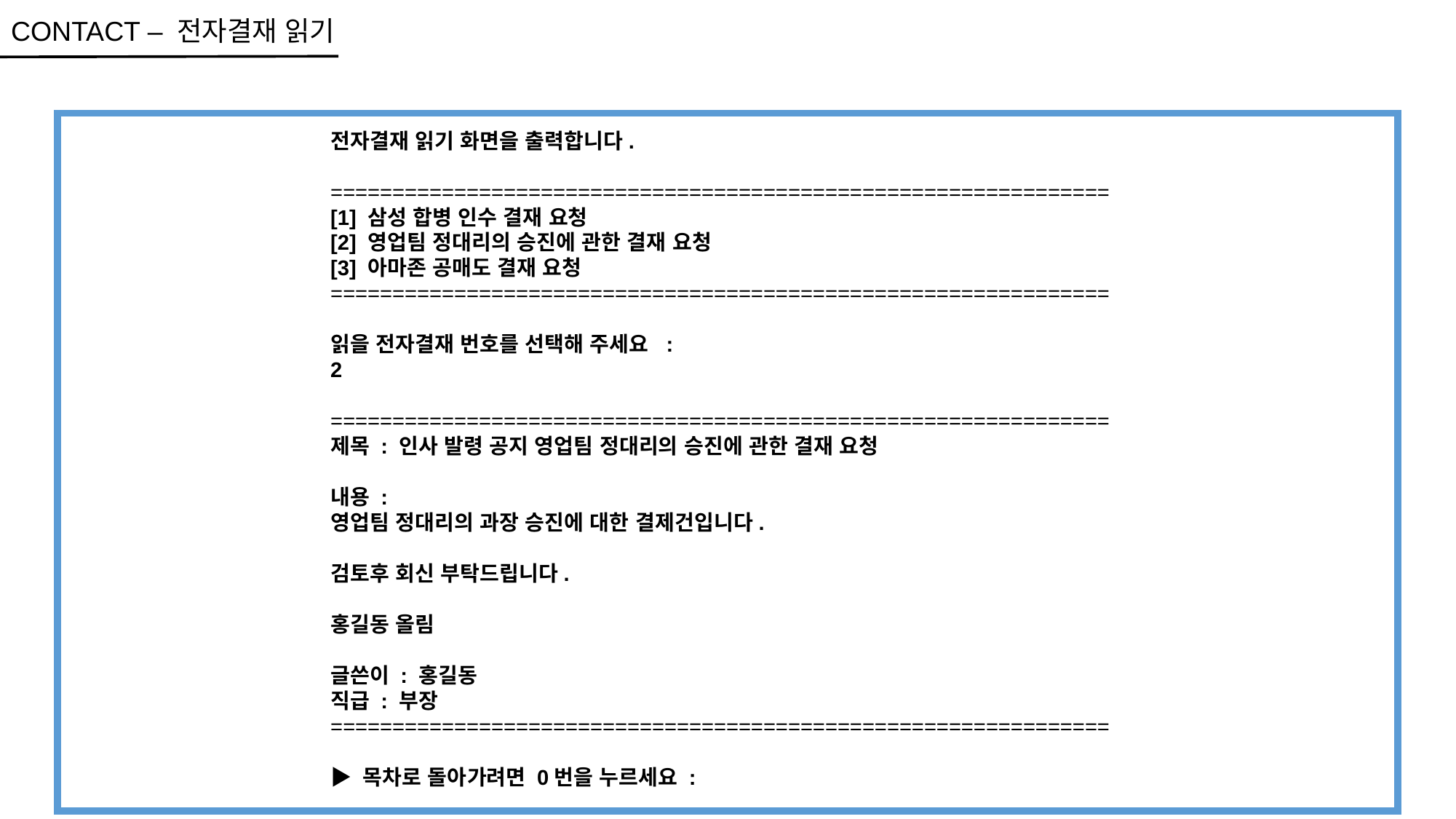

CONTACT – 전자결재 읽기

전자결재 읽기 화면을 출력합니다.

===============================================================
[1] 삼성 합병 인수 결재 요청
[2] 영업팀 정대리의 승진에 관한 결재 요청
[3] 아마존 공매도 결재 요청
===============================================================

읽을 전자결재 번호를 선택해 주세요  :
2

===============================================================
제목 : 인사 발령 공지 영업팀 정대리의 승진에 관한 결재 요청

내용 :
영업팀 정대리의 과장 승진에 대한 결제건입니다.

검토후 회신 부탁드립니다.

홍길동 올림

글쓴이 : 홍길동
직급 : 부장
===============================================================

▶ 목차로 돌아가려면 0번을 누르세요 :